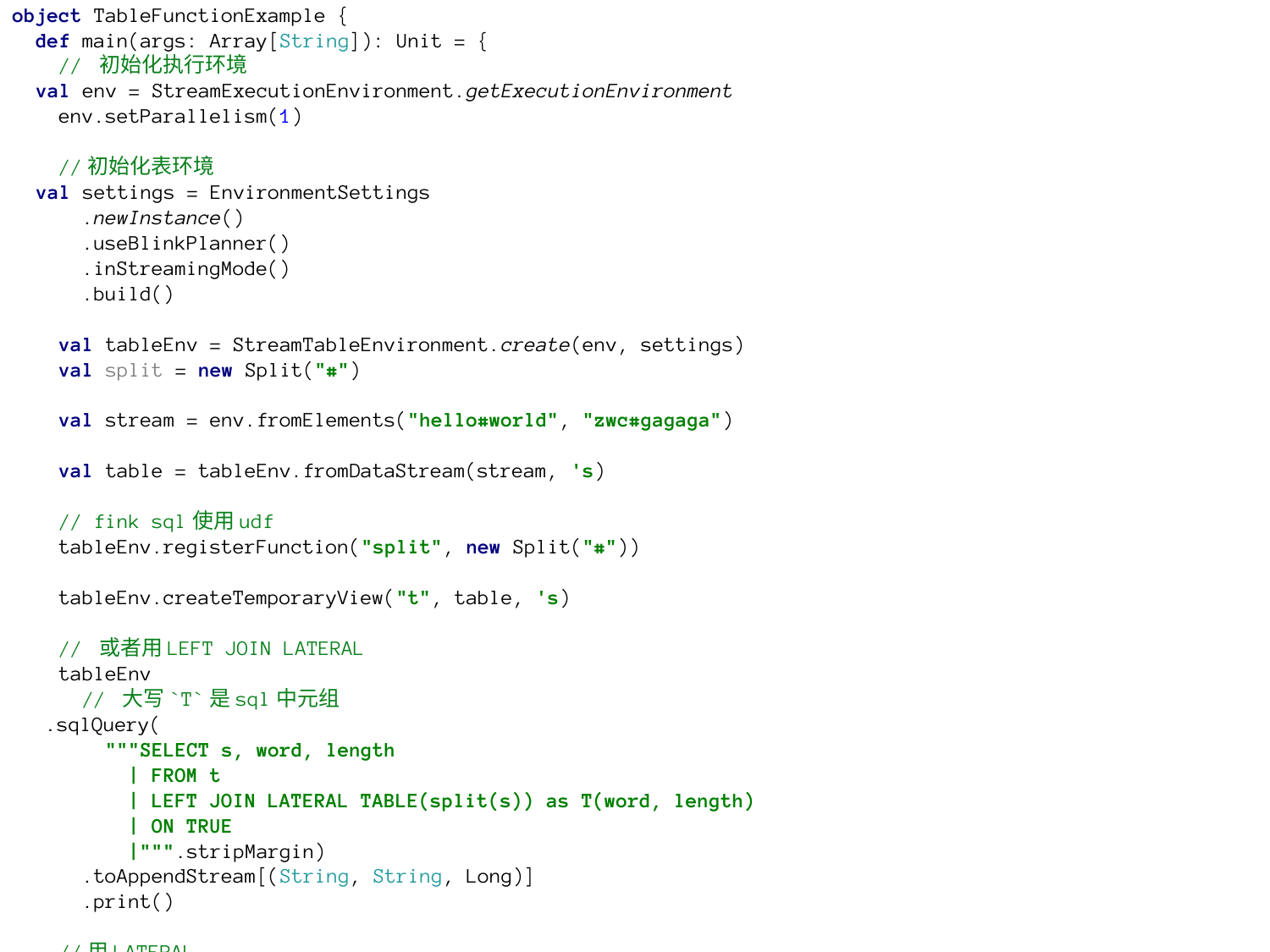

package com.zwc.datastreamapi
import org.apache.flink.streaming.api.scala._
import org.apache.flink.table.api.EnvironmentSettings
import org.apache.flink.table.api.scala._
import org.apache.flink.table.functions.TableFunction
/**
 *Flink-Table-表udf函数 ---fink sql 写法
 */
object TableFunctionExample {
  def main(args: Array[String]): Unit = {
    // 初始化执行环境
    val env = StreamExecutionEnvironment.getExecutionEnvironment
    env.setParallelism(1)
    //初始化表环境
    val settings = EnvironmentSettings
      .newInstance()
      .useBlinkPlanner()
      .inStreamingMode()
      .build()
    val tableEnv = StreamTableEnvironment.create(env, settings)
    val split = new Split("#")
    val stream = env.fromElements("hello#world", "zwc#gagaga")
    val table = tableEnv.fromDataStream(stream, 's)
    // fink sql使用udf
    tableEnv.registerFunction("split", new Split("#"))
    tableEnv.createTemporaryView("t", table, 's)
    // 或者用LEFT JOIN LATERAL
    tableEnv
      // 大写`T`是sql中元组
      .sqlQuery(
        """SELECT s, word, length
          | FROM t
          | LEFT JOIN LATERAL TABLE(split(s)) as T(word, length)
          | ON TRUE
          |""".stripMargin)
      .toAppendStream[(String, String, Long)]
      .print()
    //用LATERAL
    tableEnv
      .sqlQuery(
        """SELECT s, word, length
          | FROM t,
          | LATERAL TABLE(split(s)) as T(word, length)
          |""".stripMargin)
      .toAppendStream[(String, String, Long)]
      .print()
    env.execute()
  }
  // 自定义TableFunction
  class Split(separator: String) extends TableFunction[(String, Int)] {
    def eval(s: String): Unit = {
      //使用collect方法来发射 `一行` 数据
      s.split(separator).foreach(x => collect((x, x.length)))
    }
  }
}